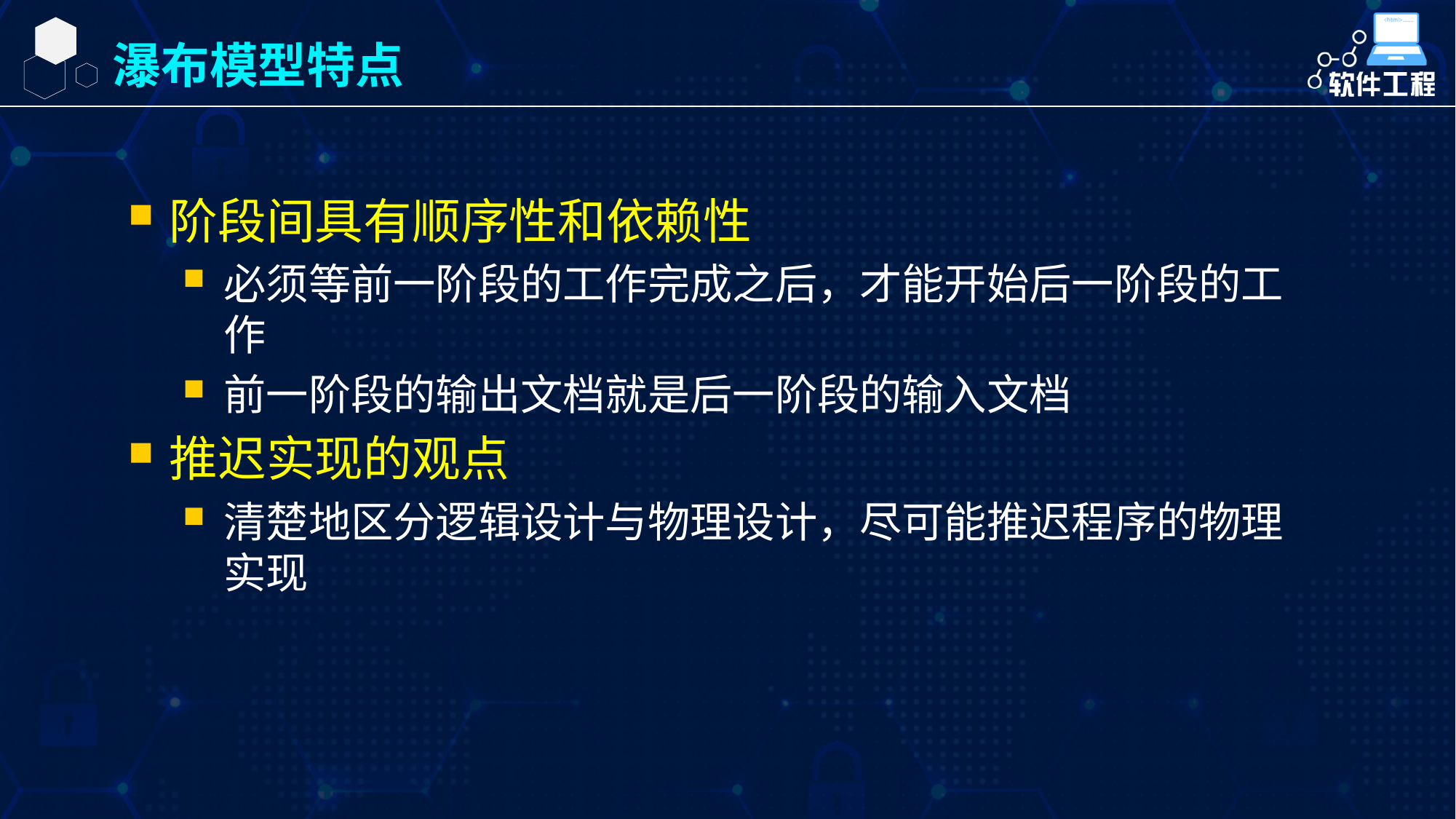

瀑布模型特点

阶段间具有顺序性和依赖性
必须等前一阶段的工作完成之后，才能开始后一阶段的工作
前一阶段的输出文档就是后一阶段的输入文档
推迟实现的观点
清楚地区分逻辑设计与物理设计，尽可能推迟程序的物理实现